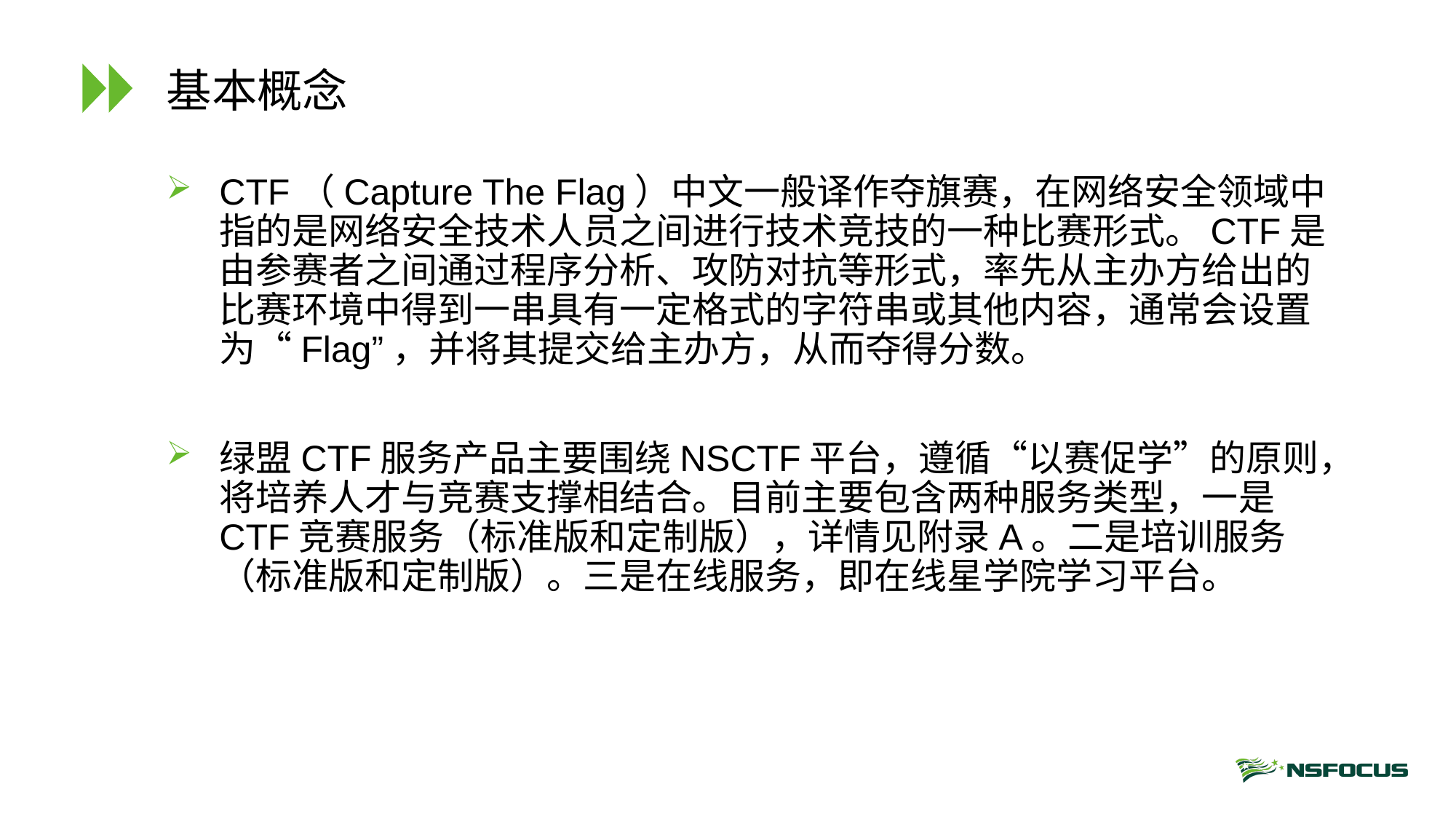

# 基本概念
CTF（Capture The Flag）中文一般译作夺旗赛，在网络安全领域中指的是网络安全技术人员之间进行技术竞技的一种比赛形式。CTF是由参赛者之间通过程序分析、攻防对抗等形式，率先从主办方给出的比赛环境中得到一串具有一定格式的字符串或其他内容，通常会设置为“Flag”，并将其提交给主办方，从而夺得分数。

绿盟CTF服务产品主要围绕NSCTF平台，遵循“以赛促学”的原则，将培养人才与竞赛支撑相结合。目前主要包含两种服务类型，一是CTF竞赛服务（标准版和定制版），详情见附录A。二是培训服务（标准版和定制版）。三是在线服务，即在线星学院学习平台。